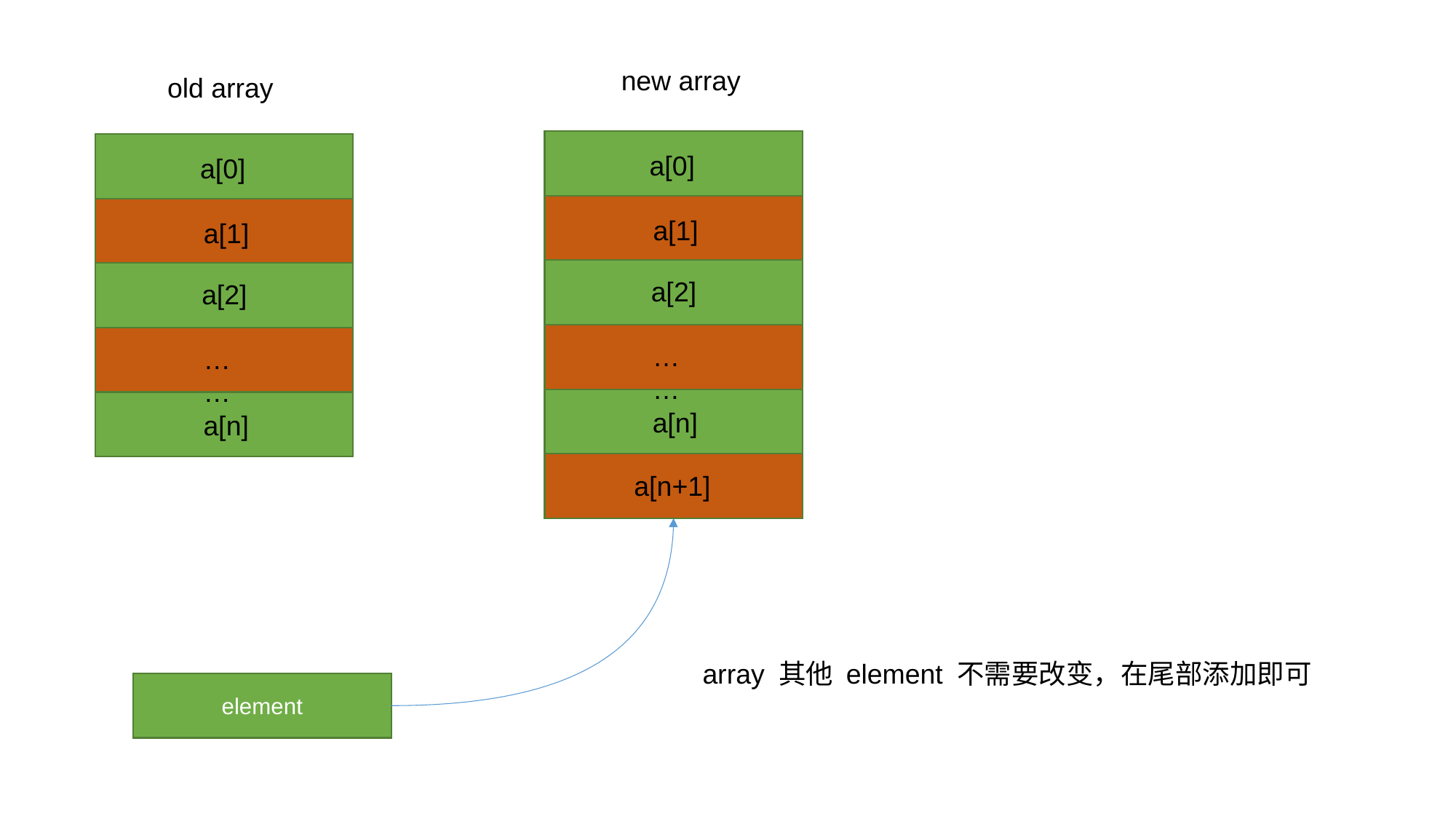

new array
old array

a[0]
a[0]

a[1]
a[1]

a[2]
a[2]

……
……

a[n]
a[n]

a[n+1]
array 其他 element 不需要改变，在尾部添加即可
element